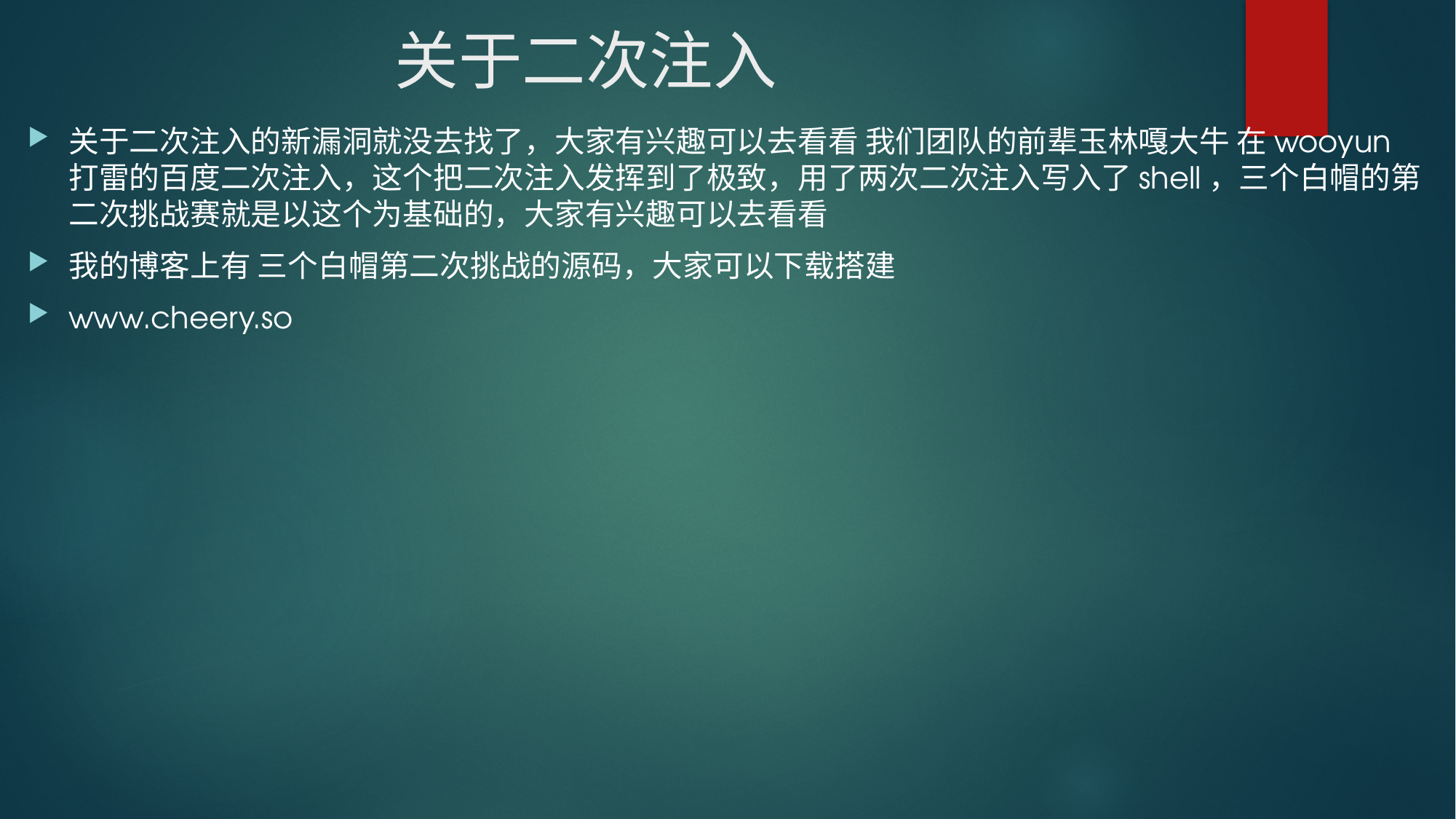

# 关于二次注入
关于二次注入的新漏洞就没去找了，大家有兴趣可以去看看 我们团队的前辈玉林嘎大牛 在wooyun打雷的百度二次注入，这个把二次注入发挥到了极致，用了两次二次注入写入了shell，三个白帽的第二次挑战赛就是以这个为基础的，大家有兴趣可以去看看
我的博客上有 三个白帽第二次挑战的源码，大家可以下载搭建
www.cheery.so